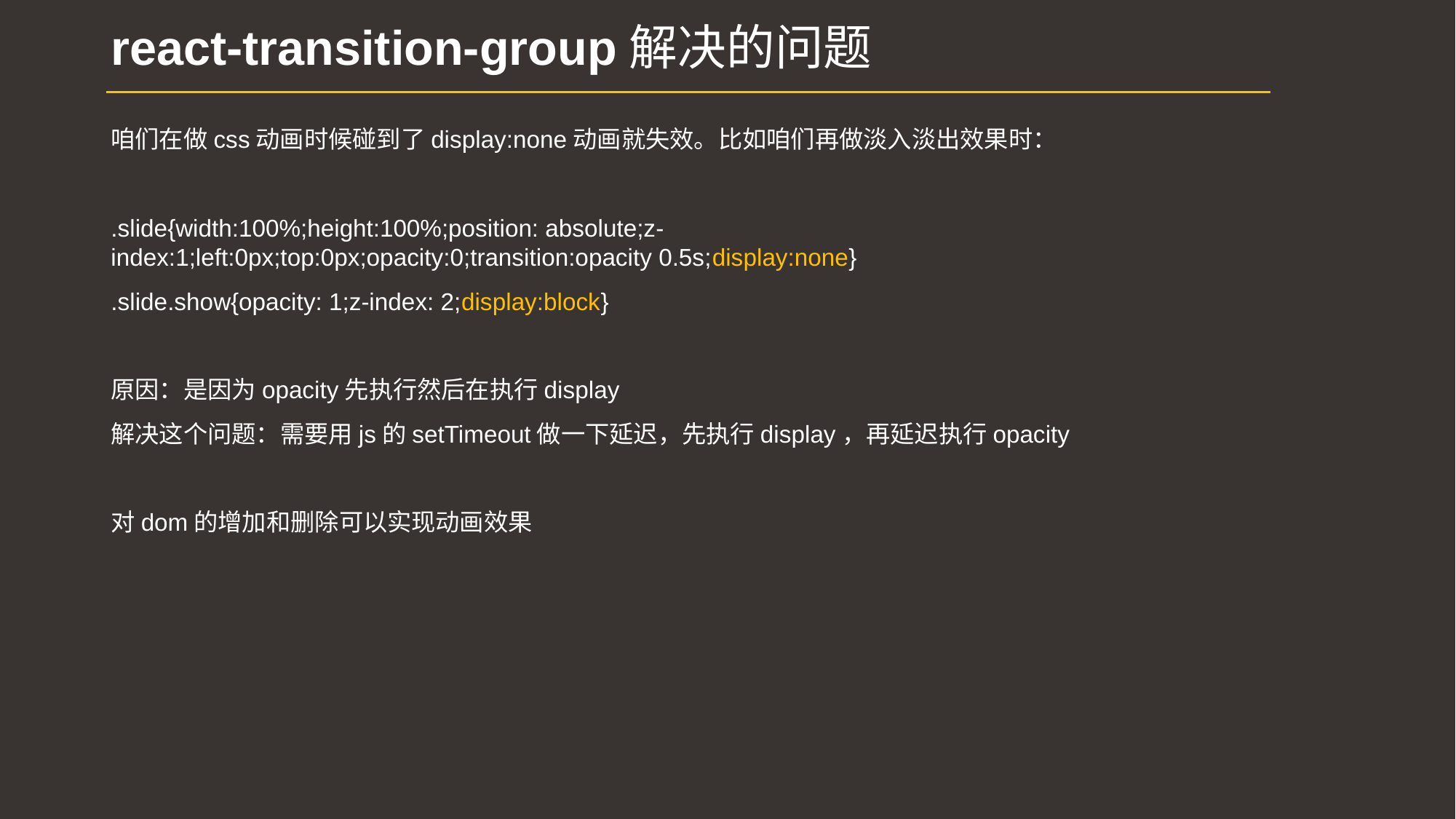

# react-transition-group解决的问题
咱们在做css动画时候碰到了display:none动画就失效。比如咱们再做淡入淡出效果时：

.slide{width:100%;height:100%;position: absolute;z-index:1;left:0px;top:0px;opacity:0;transition:opacity 0.5s;display:none}
.slide.show{opacity: 1;z-index: 2;display:block}

原因：是因为opacity先执行然后在执行display
解决这个问题：需要用js的setTimeout做一下延迟，先执行display，再延迟执行opacity

对dom的增加和删除可以实现动画效果